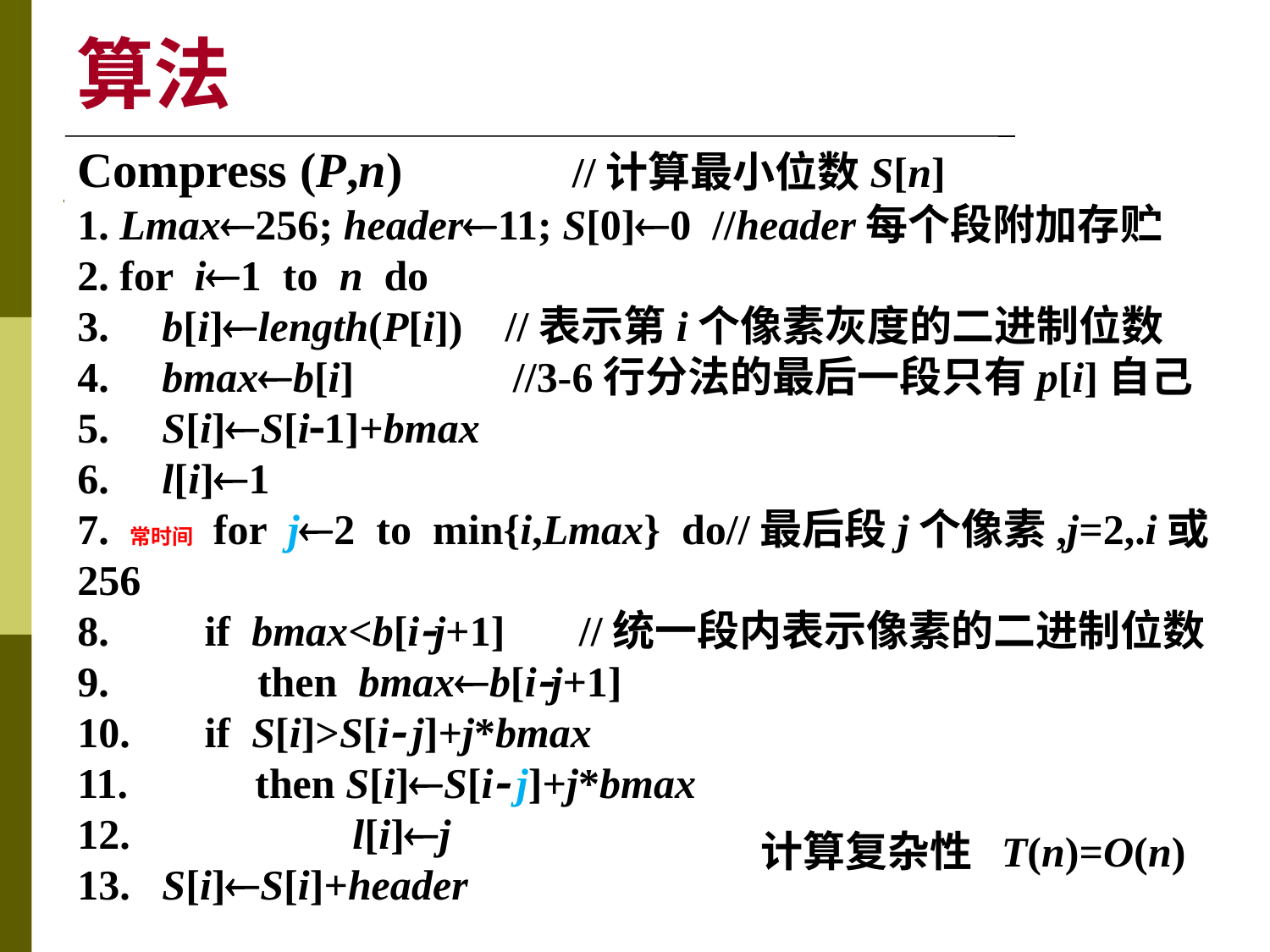

# 算法

Compress (P,n)                //计算最小位数S[n]
1. Lmax←256; header←11; S[0]←0  //header每个段附加存贮
2. for  i←1  to  n  do
3.     b[i]←length(P[i])    //表示第i个像素灰度的二进制位数
4.     bmax←b[i]               //3-6行分法的最后一段只有p[i]自己
5.     S[i]←S[i−1]+bmax
6.     l[i]←1
7. 常时间 for  j←2  to  min{i,Lmax}  do//最后段j个像素,j=2,.i或256
8.         if  bmax<b[i−j+1]       //统一段内表示像素的二进制位数
9.              then  bmax←b[i−j+1]
10.       if  S[i]>S[i− j]+j*bmax
11.            then S[i]←S[i− j]+j*bmax
12.                     l[i]←j
13.   S[i]←S[i]+header
计算复杂性  T(n)=O(n)
118